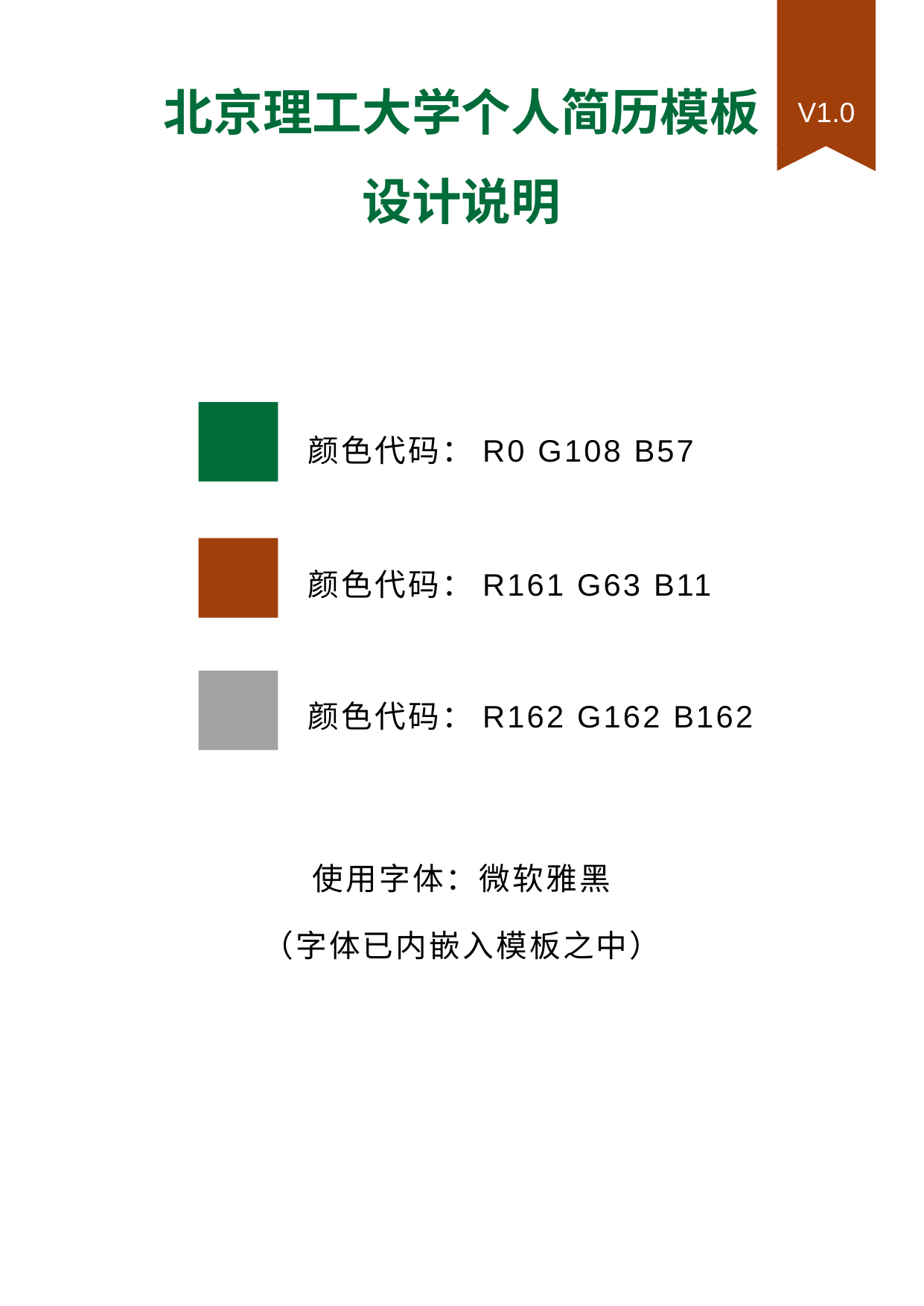

V1.0

北京理工大学个人简历模板
设计说明

颜色代码：R0 G108 B57

颜色代码：R161 G63 B11

颜色代码：R162 G162 B162
使用字体：微软雅黑
（字体已内嵌入模板之中）